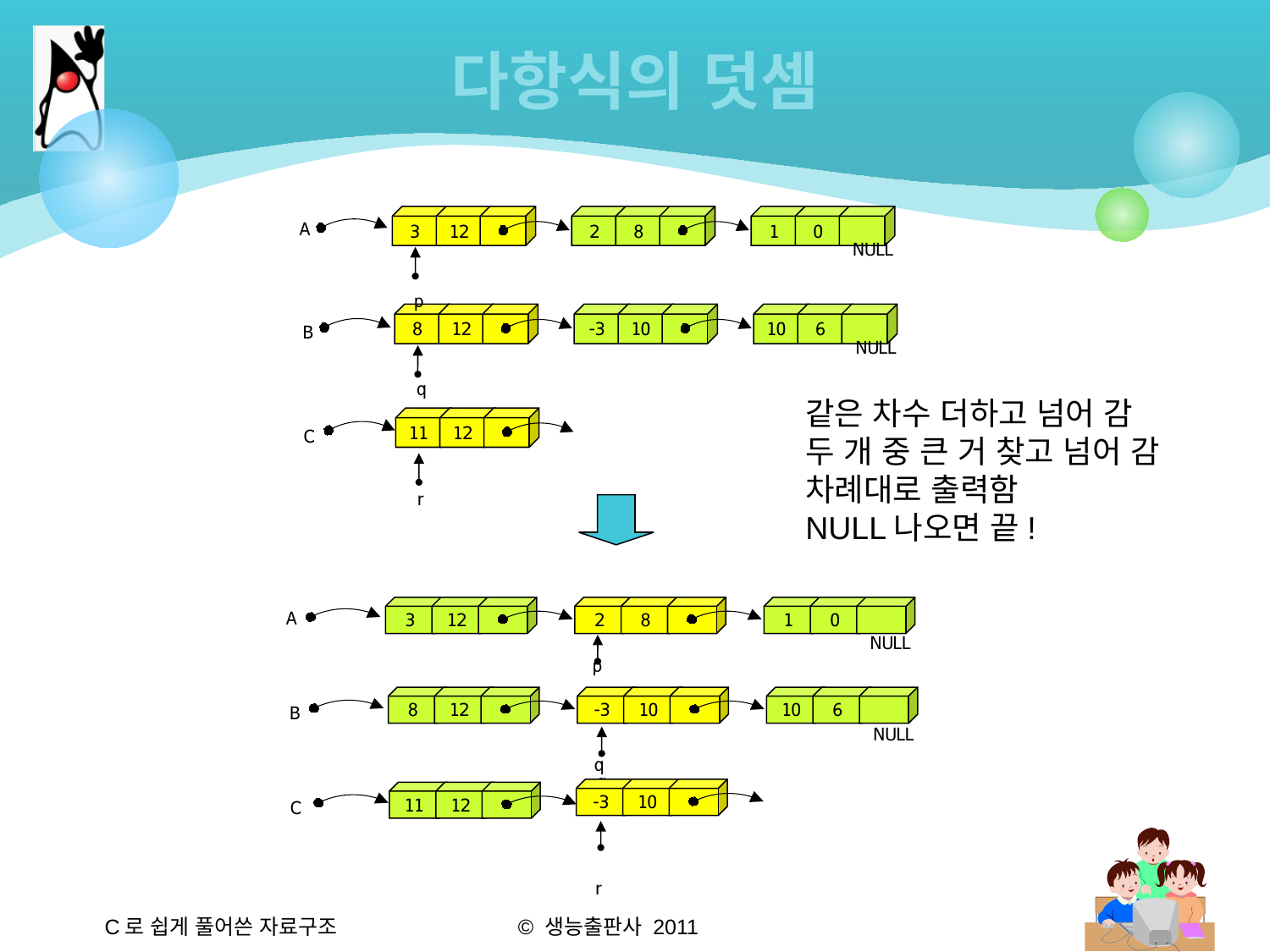

# 다항식의 덧셈
A
3
12

2
8

1
0

NULL

p
8
12

-3
10

10
6

B

NULL

q
같은 차수 더하고 넘어 감
두 개 중 큰 거 찾고 넘어 감
차례대로 출력함
NULL나오면 끝!
11
12

C

r

A
3
12

2
8

1
0

NULL

p
8
12

-3
10

10
6

B

NULL

q
q
-3
10

11
12

C

r